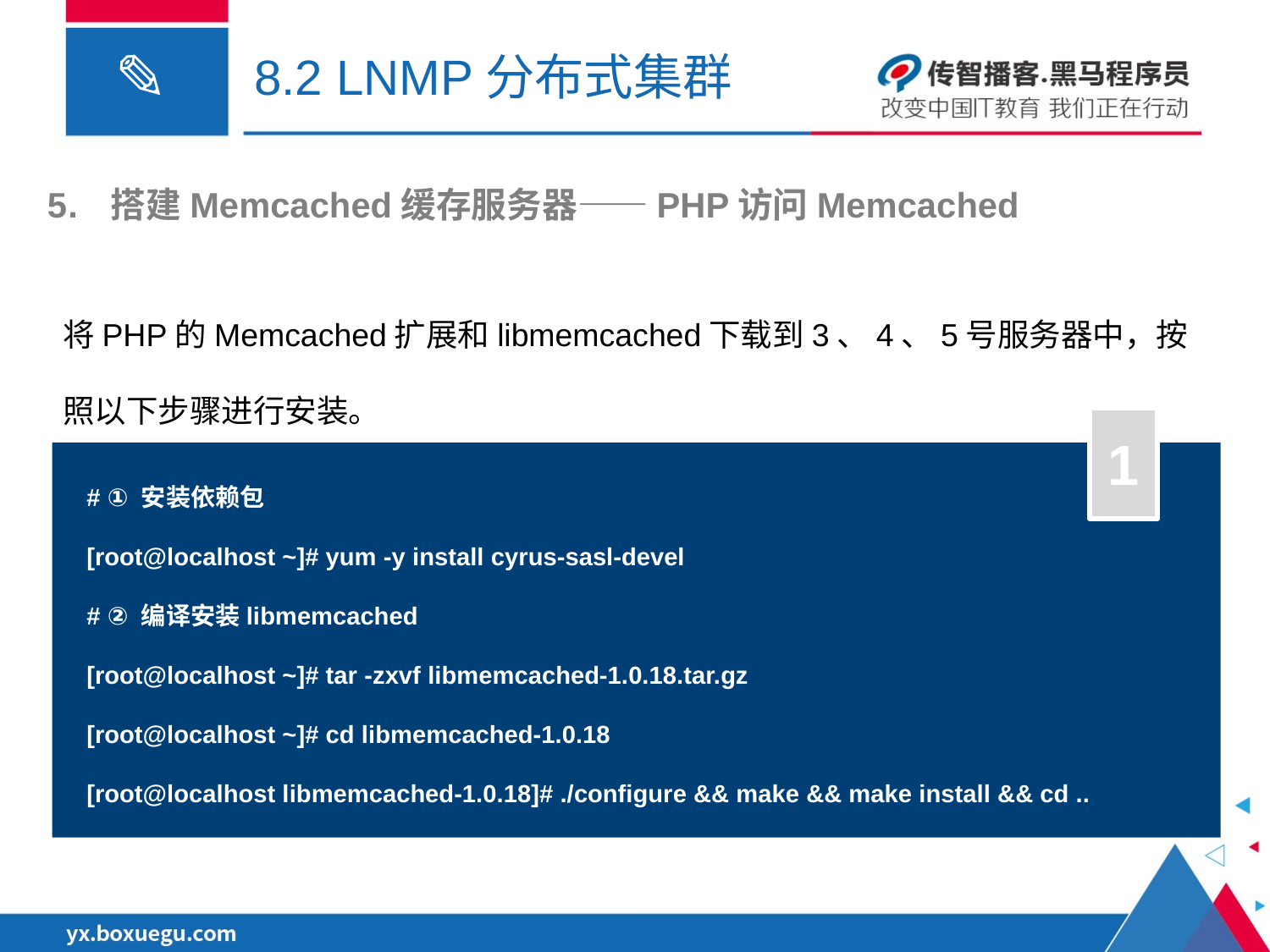

# 8.2 LNMP分布式集群
搭建Memcached缓存服务器——PHP访问Memcached
将PHP的Memcached扩展和libmemcached下载到3、4、5号服务器中，按照以下步骤进行安装。
1

# ① 安装依赖包
[root@localhost ~]# yum -y install cyrus-sasl-devel
# ② 编译安装libmemcached
[root@localhost ~]# tar -zxvf libmemcached-1.0.18.tar.gz
[root@localhost ~]# cd libmemcached-1.0.18
[root@localhost libmemcached-1.0.18]# ./configure && make && make install && cd ..